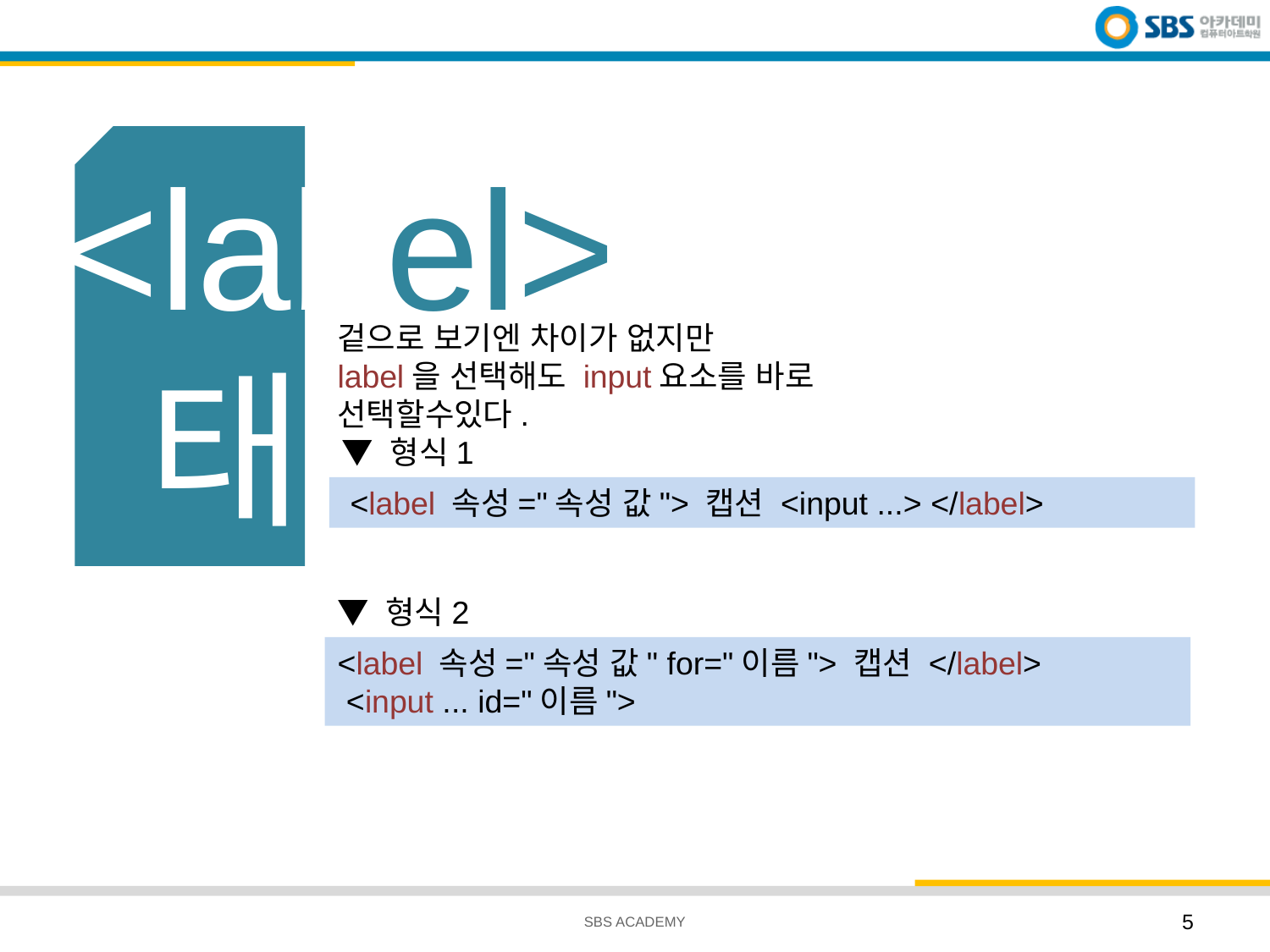

# <label> 태그
겉으로 보기엔 차이가 없지만
label을 선택해도 input요소를 바로 선택할수있다.
▼ 형식1
 ﻿<label 속성="속성 값"> 캡션 <input ...> </label>
▼ 형식2
<label 속성="속성 값" for="이름"> 캡션 </label>
 <input ... id="이름">
SBS ACADEMY
5